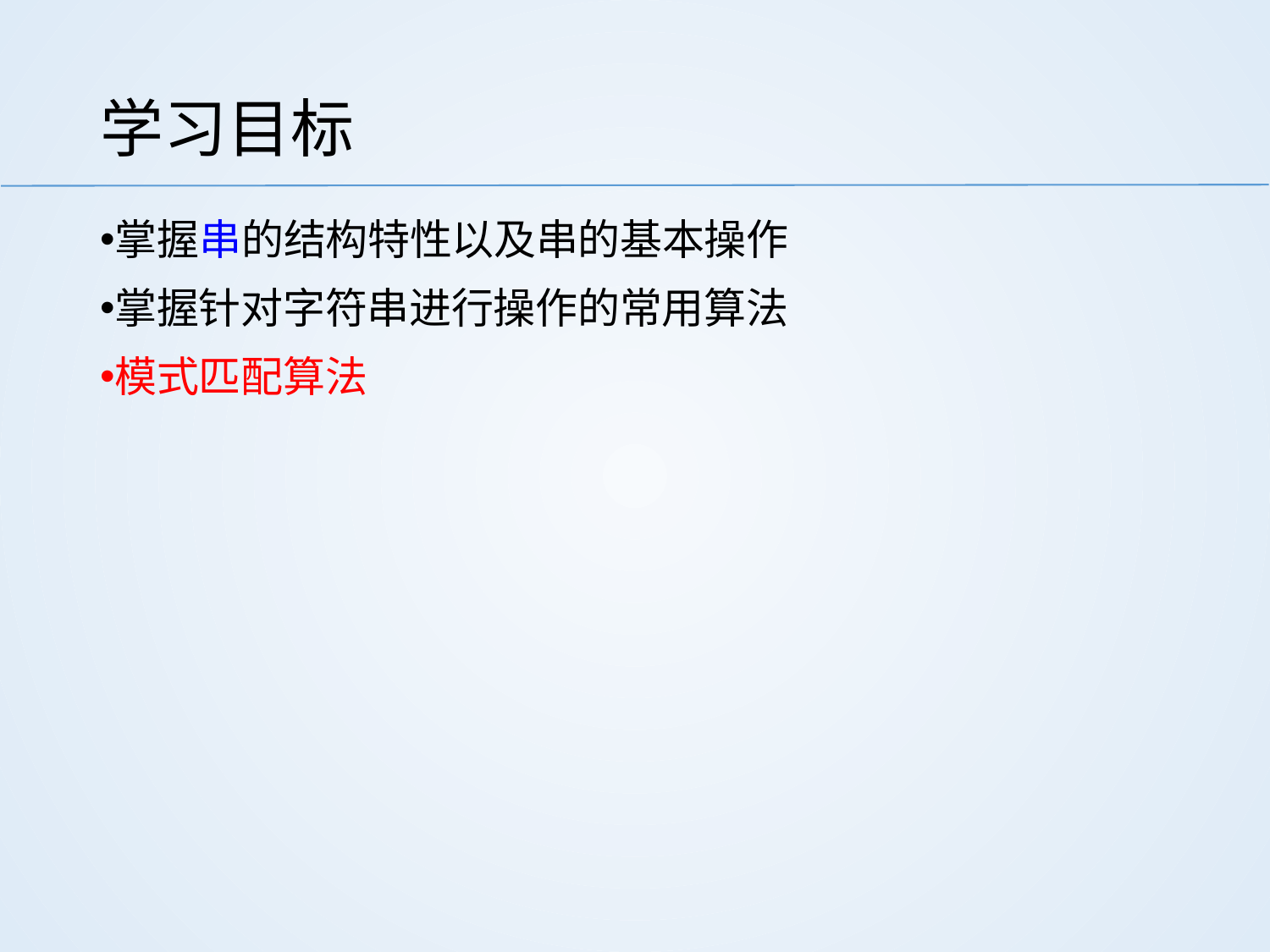

# 学习目标
掌握串的结构特性以及串的基本操作
掌握针对字符串进行操作的常用算法
模式匹配算法